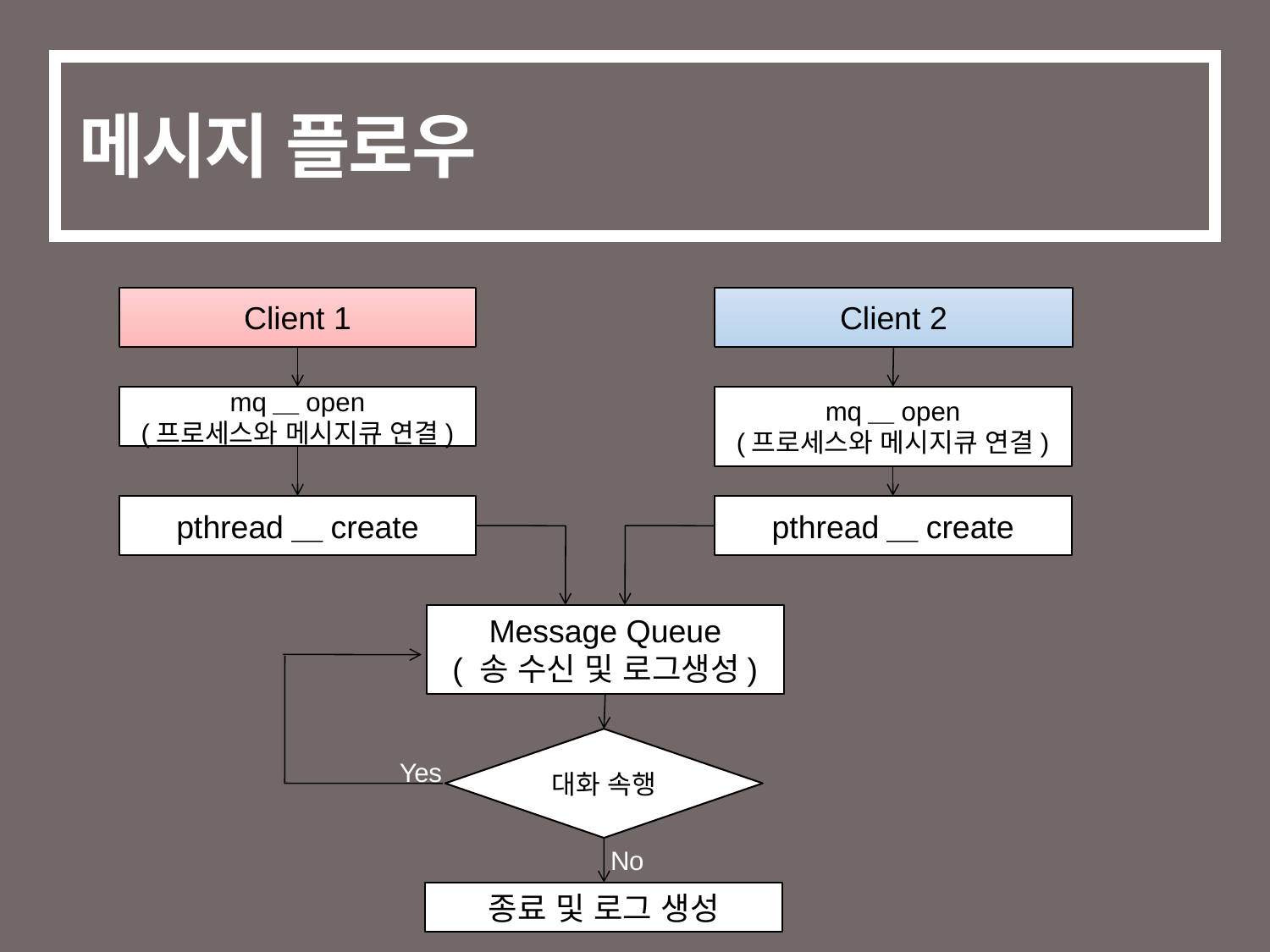

# 메시지 플로우
Client 1
Client 2
mq＿open
(프로세스와 메시지큐 연결)
mq＿open
(프로세스와 메시지큐 연결)
pthread＿create
pthread＿create
Message Queue
( 송 수신 및 로그생성)
대화 속행
Yes
No
종료 및 로그 생성